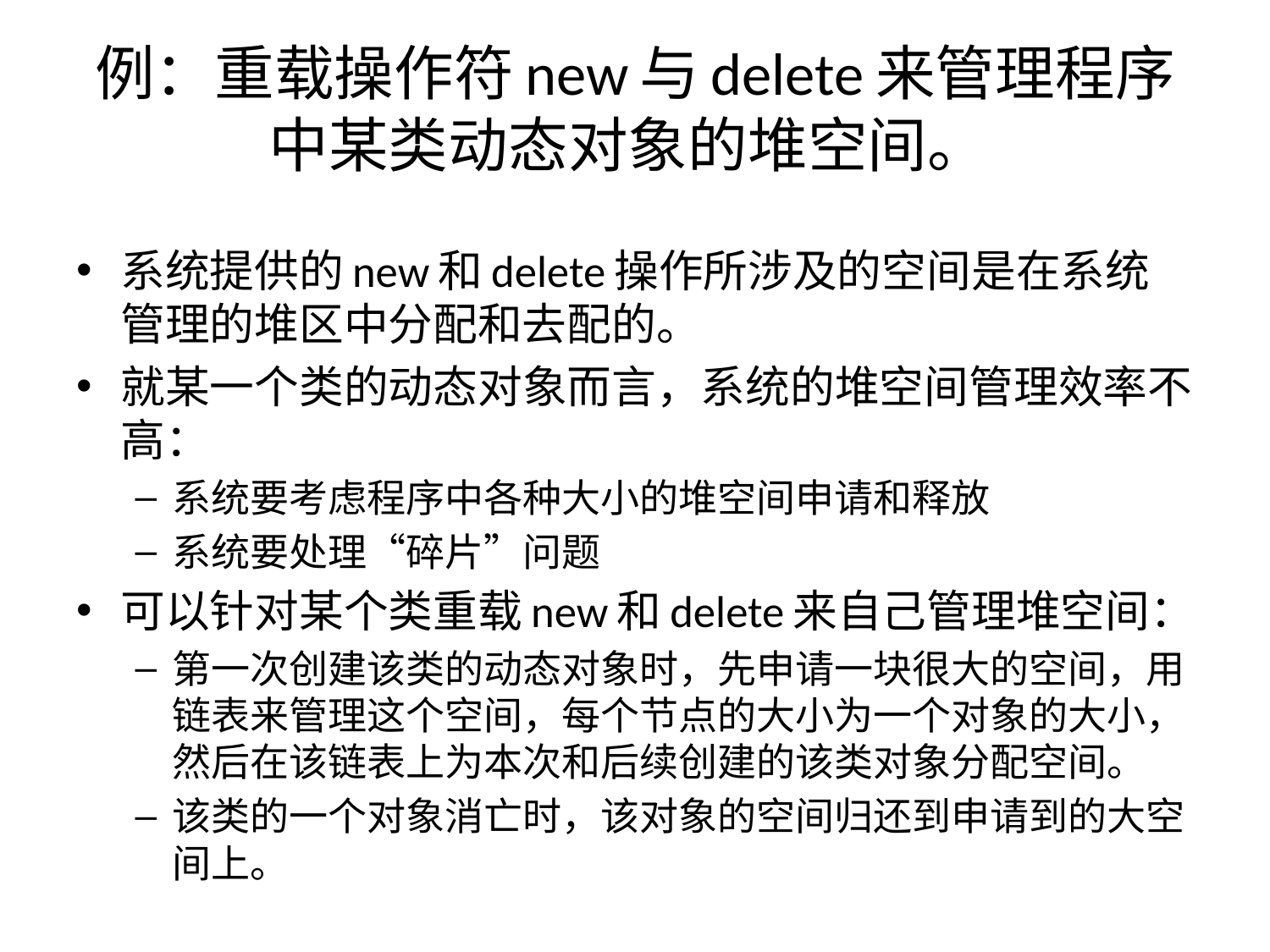

# 例：重载操作符new与delete来管理程序中某类动态对象的堆空间。
系统提供的new和delete操作所涉及的空间是在系统管理的堆区中分配和去配的。
就某一个类的动态对象而言，系统的堆空间管理效率不高：
系统要考虑程序中各种大小的堆空间申请和释放
系统要处理“碎片”问题
可以针对某个类重载new和delete来自己管理堆空间：
第一次创建该类的动态对象时，先申请一块很大的空间，用链表来管理这个空间，每个节点的大小为一个对象的大小，然后在该链表上为本次和后续创建的该类对象分配空间。
该类的一个对象消亡时，该对象的空间归还到申请到的大空间上。